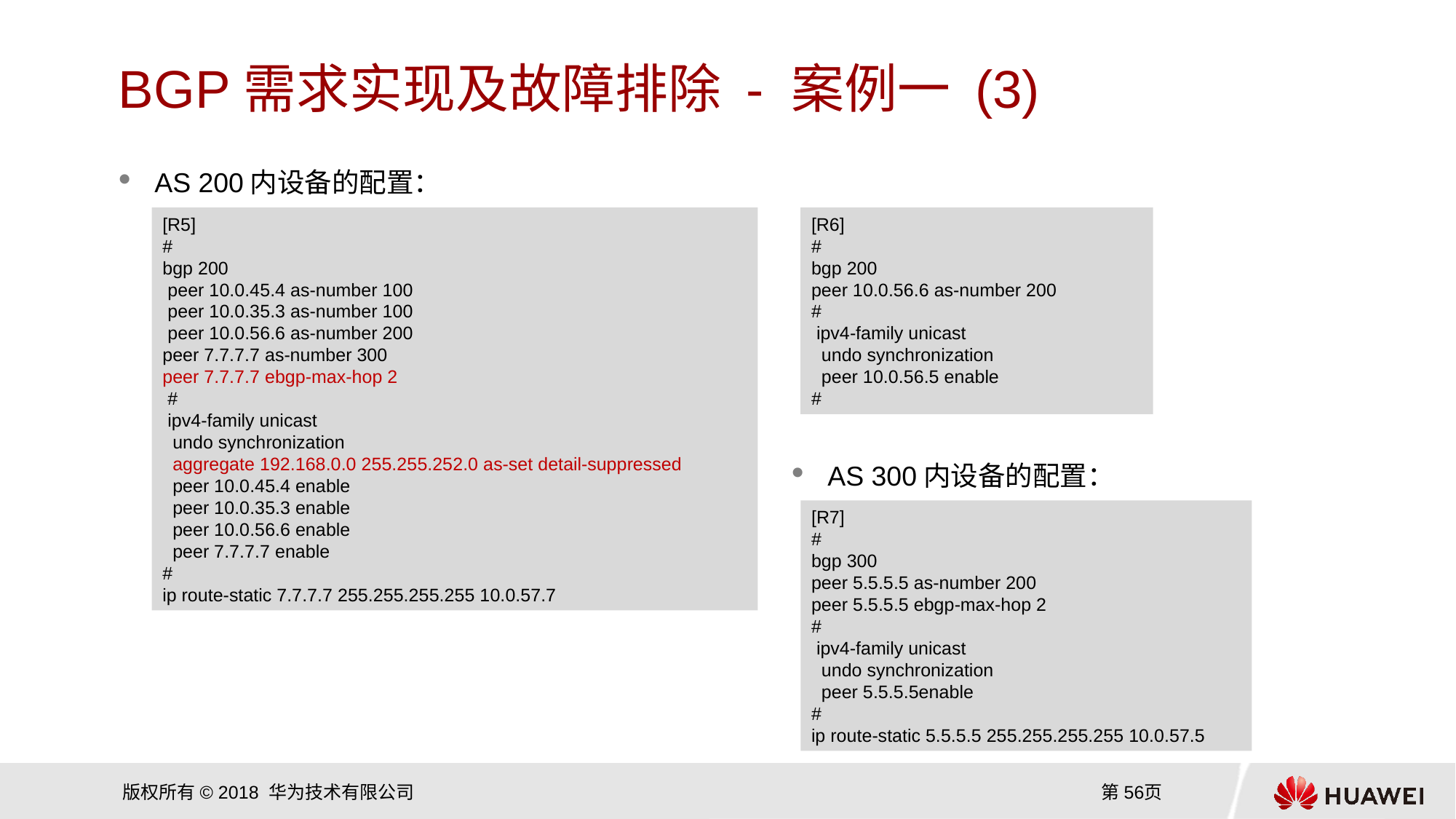

# BGP需求实现及故障排除 - 案例一 (3)
AS 200内设备的配置：

[R6]
#
bgp 200
peer 10.0.56.6 as-number 200
#
 ipv4-family unicast
  undo synchronization
  peer 10.0.56.5 enable
#
[R5]
#
bgp 200
 peer 10.0.45.4 as-number 100
 peer 10.0.35.3 as-number 100
 peer 10.0.56.6 as-number 200
peer 7.7.7.7 as-number 300
peer 7.7.7.7 ebgp-max-hop 2
 #
 ipv4-family unicast
  undo synchronization
  aggregate 192.168.0.0 255.255.252.0 as-set detail-suppressed
  peer 10.0.45.4 enable
  peer 10.0.35.3 enable
  peer 10.0.56.6 enable
  peer 7.7.7.7 enable
#
ip route-static 7.7.7.7 255.255.255.255 10.0.57.7
AS 300内设备的配置：

[R7]
#
bgp 300
peer 5.5.5.5 as-number 200
peer 5.5.5.5 ebgp-max-hop 2
#
 ipv4-family unicast
  undo synchronization
  peer 5.5.5.5enable
#
ip route-static 5.5.5.5 255.255.255.255 10.0.57.5